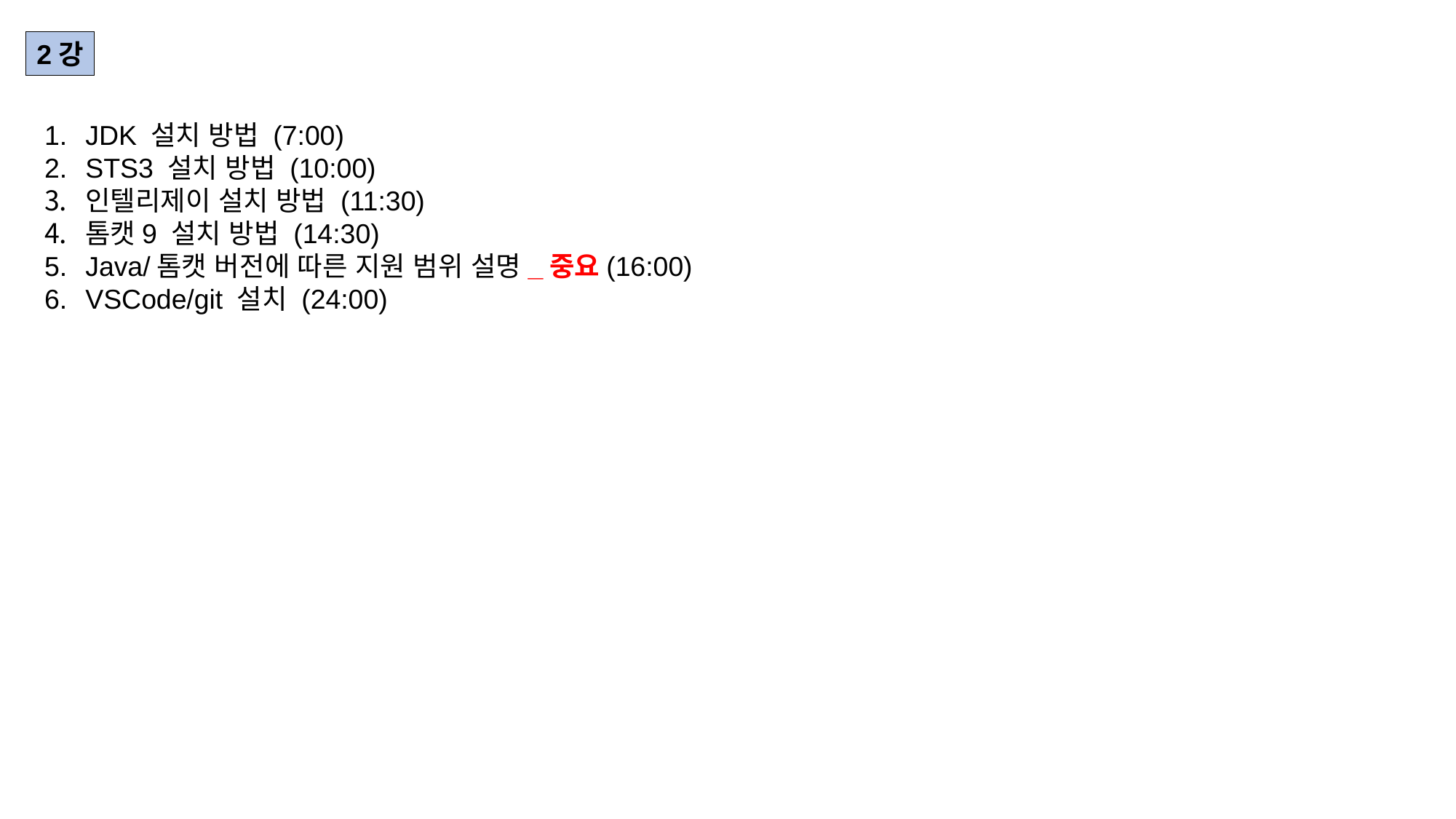

2강
JDK 설치 방법 (7:00)
STS3 설치 방법 (10:00)
인텔리제이 설치 방법 (11:30)
톰캣9 설치 방법 (14:30)
Java/톰캣 버전에 따른 지원 범위 설명_중요(16:00)
VSCode/git 설치 (24:00)